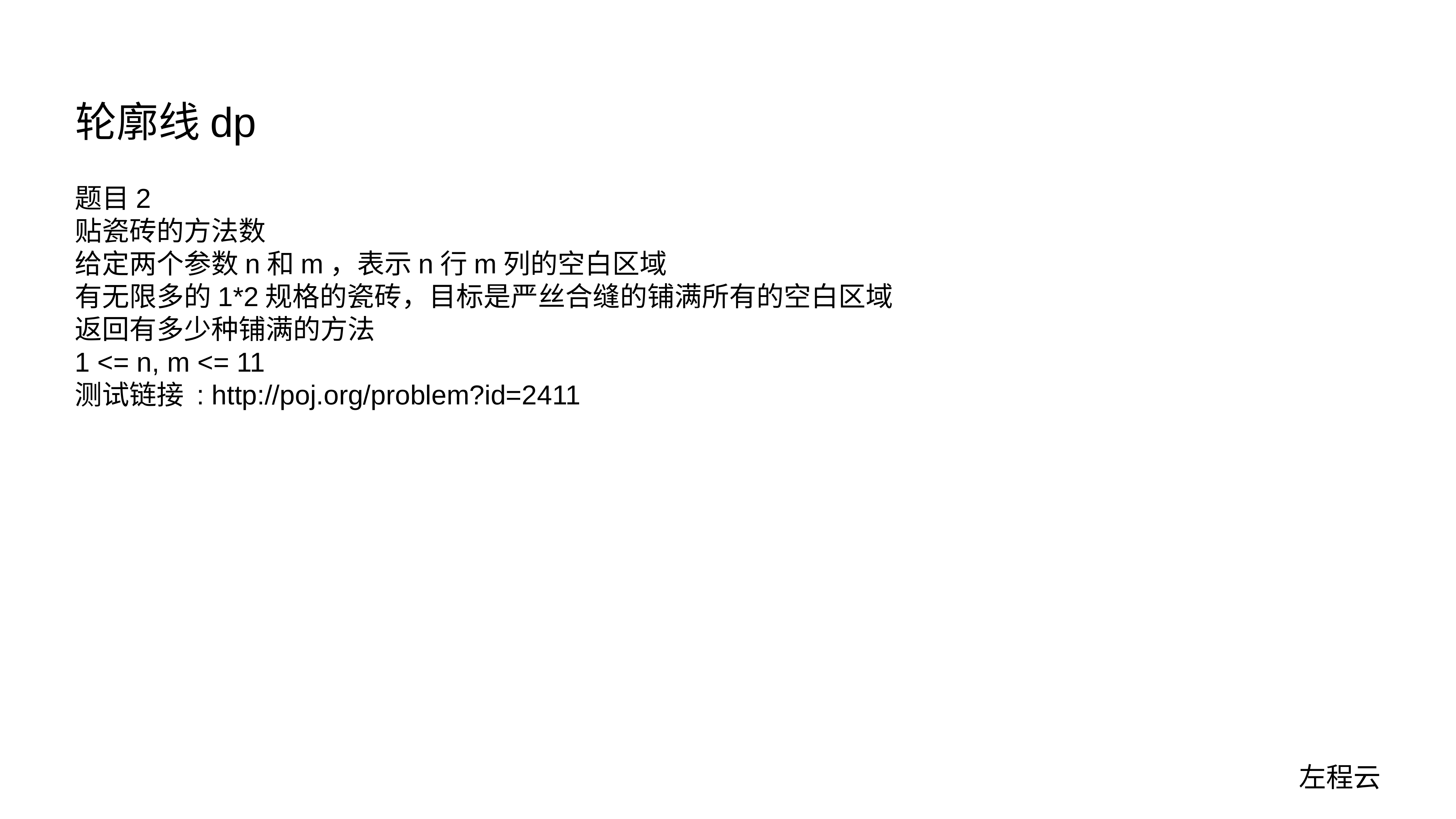

# 轮廓线dp
题目2
贴瓷砖的方法数
给定两个参数n和m，表示n行m列的空白区域
有无限多的1*2规格的瓷砖，目标是严丝合缝的铺满所有的空白区域
返回有多少种铺满的方法
1 <= n, m <= 11
测试链接 : http://poj.org/problem?id=2411
左程云